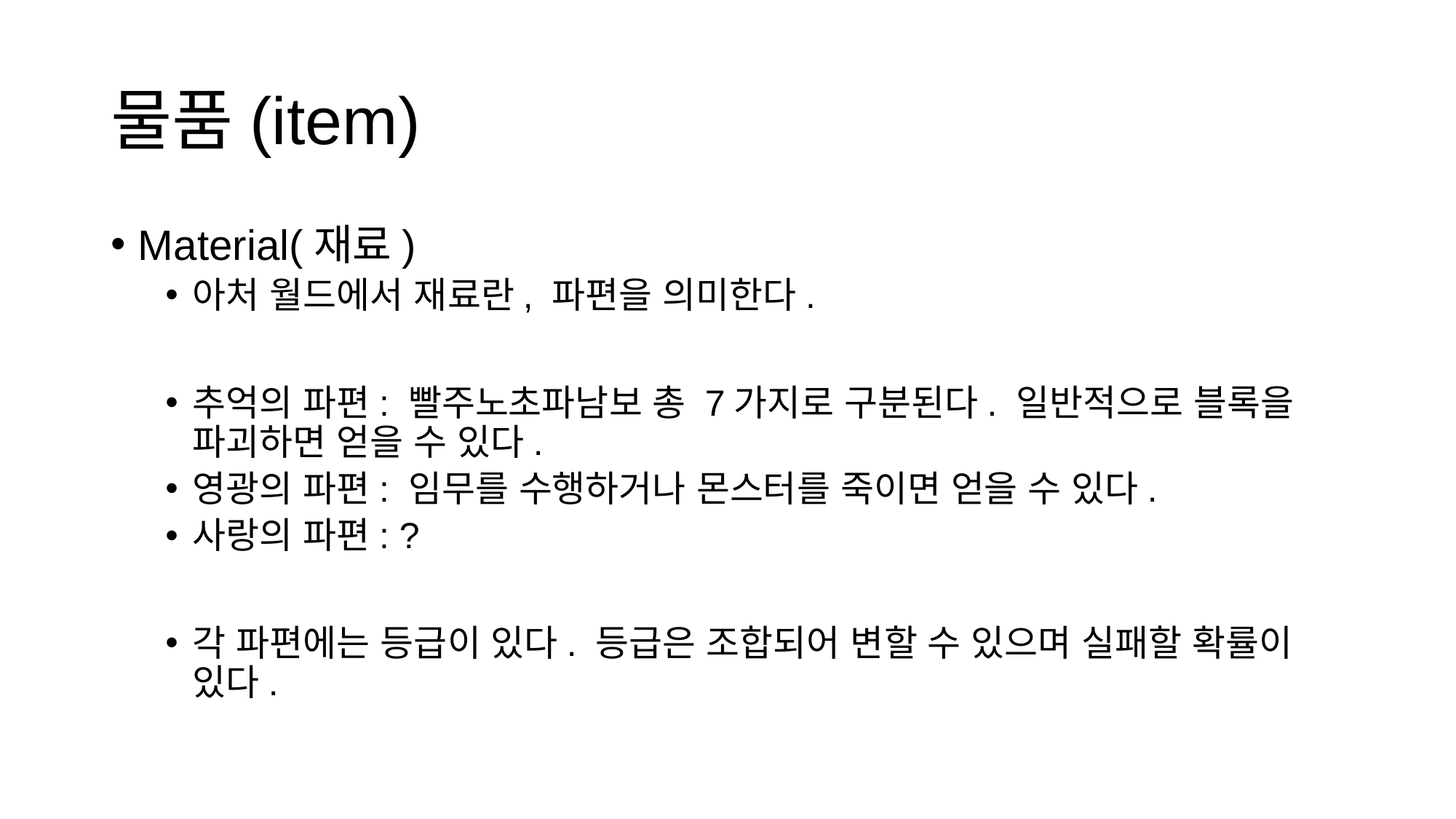

# 물품(item)
Material(재료)
아처 월드에서 재료란, 파편을 의미한다.

추억의 파편: 빨주노초파남보 총 7가지로 구분된다. 일반적으로 블록을 파괴하면 얻을 수 있다.
영광의 파편: 임무를 수행하거나 몬스터를 죽이면 얻을 수 있다.
사랑의 파편: ?

각 파편에는 등급이 있다. 등급은 조합되어 변할 수 있으며 실패할 확률이 있다.